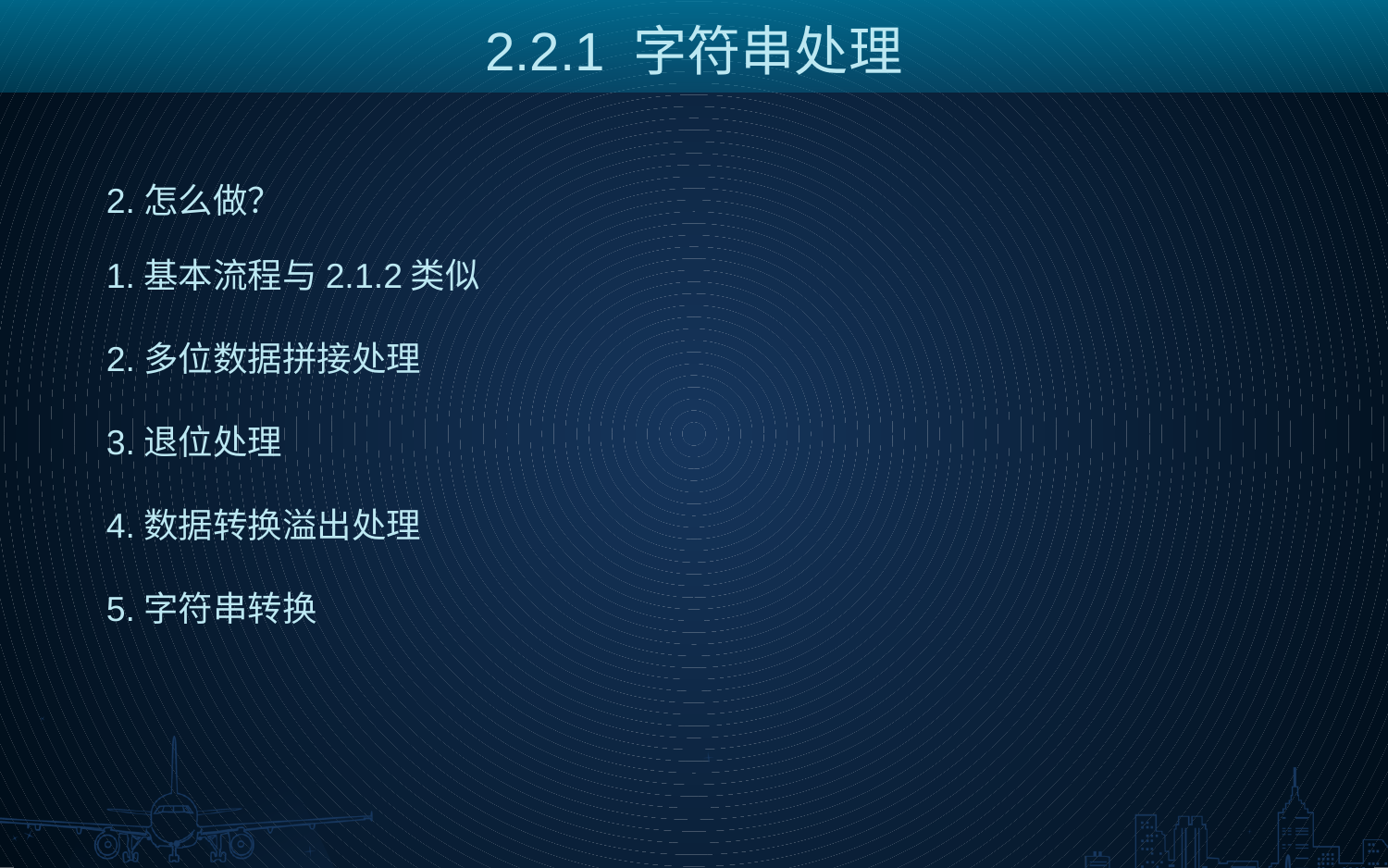

2.2.1 字符串处理
2.怎么做？
1.基本流程与2.1.2类似

2.多位数据拼接处理

3.退位处理

4.数据转换溢出处理

5.字符串转换